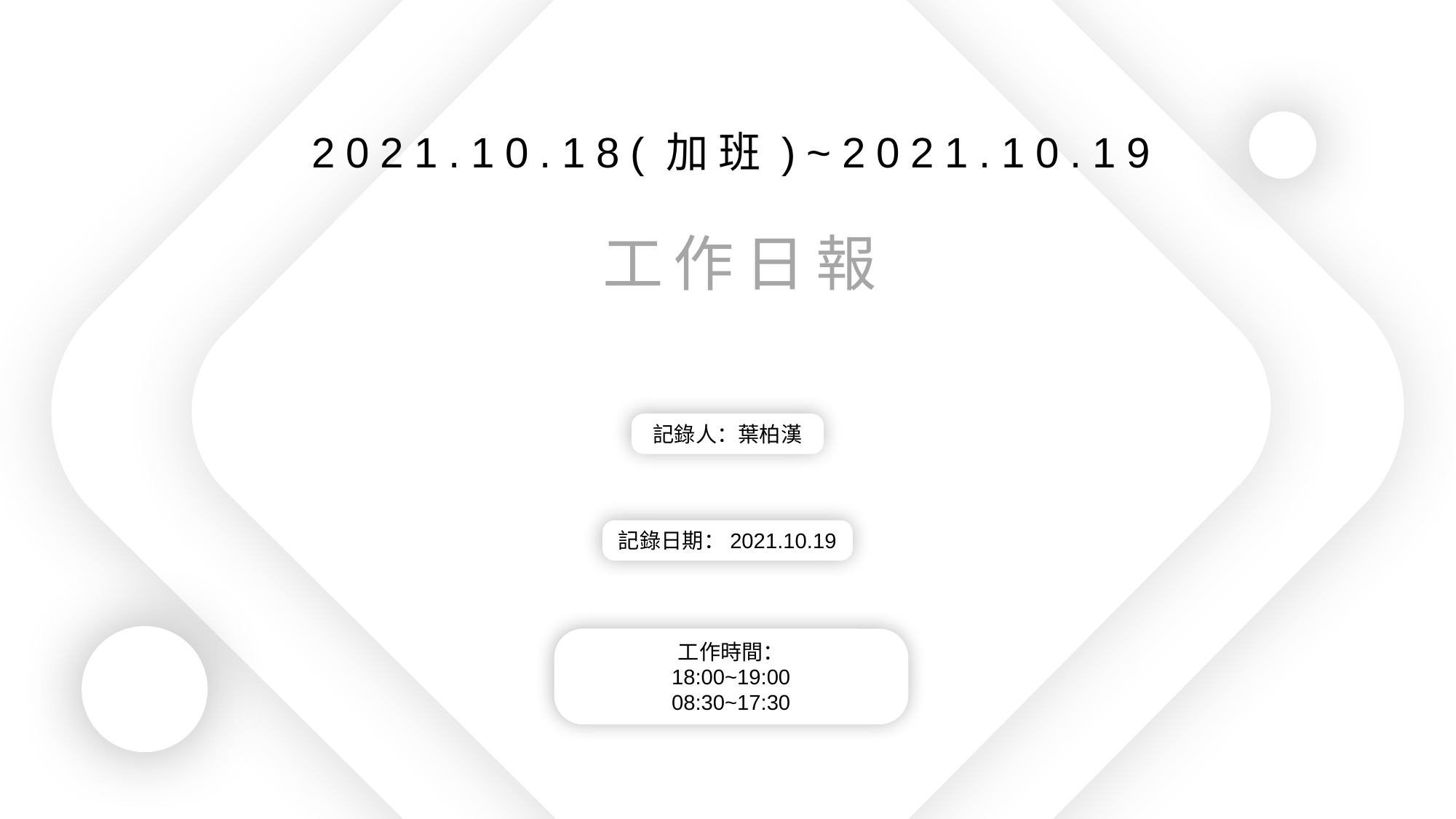

2021.10.18(加班)~2021.10.19
工作日報

記錄人：葉柏漢

記錄日期：2021.10.19

工作時間：
18:00~19:00
08:30~17:30